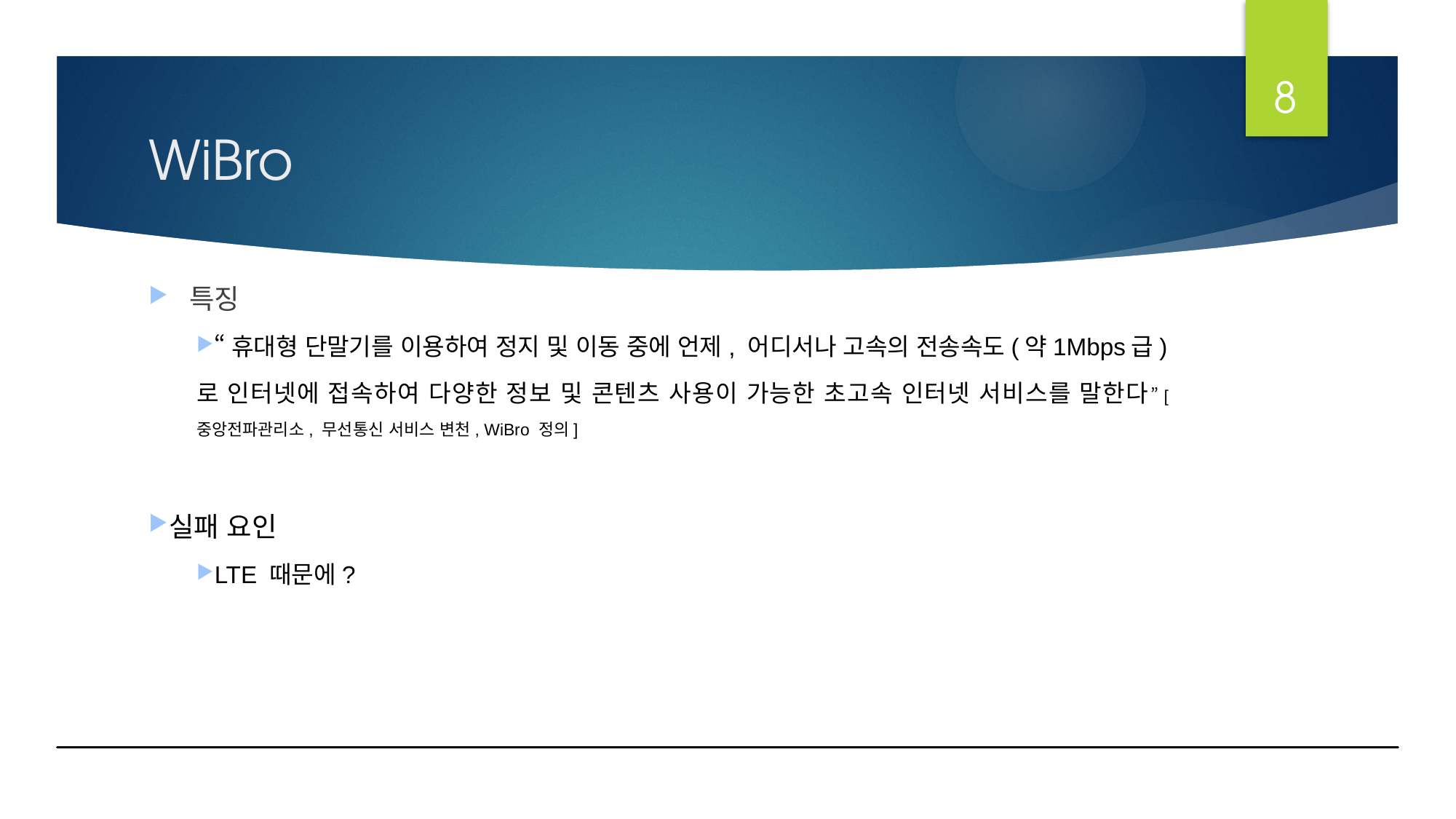

8
# WiBro
특징
“휴대형 단말기를 이용하여 정지 및 이동 중에 언제, 어디서나 고속의 전송속도(약1Mbps급)로 인터넷에 접속하여 다양한 정보 및 콘텐츠 사용이 가능한 초고속 인터넷 서비스를 말한다”[중앙전파관리소, 무선통신 서비스 변천, WiBro 정의]

실패 요인
LTE 때문에?